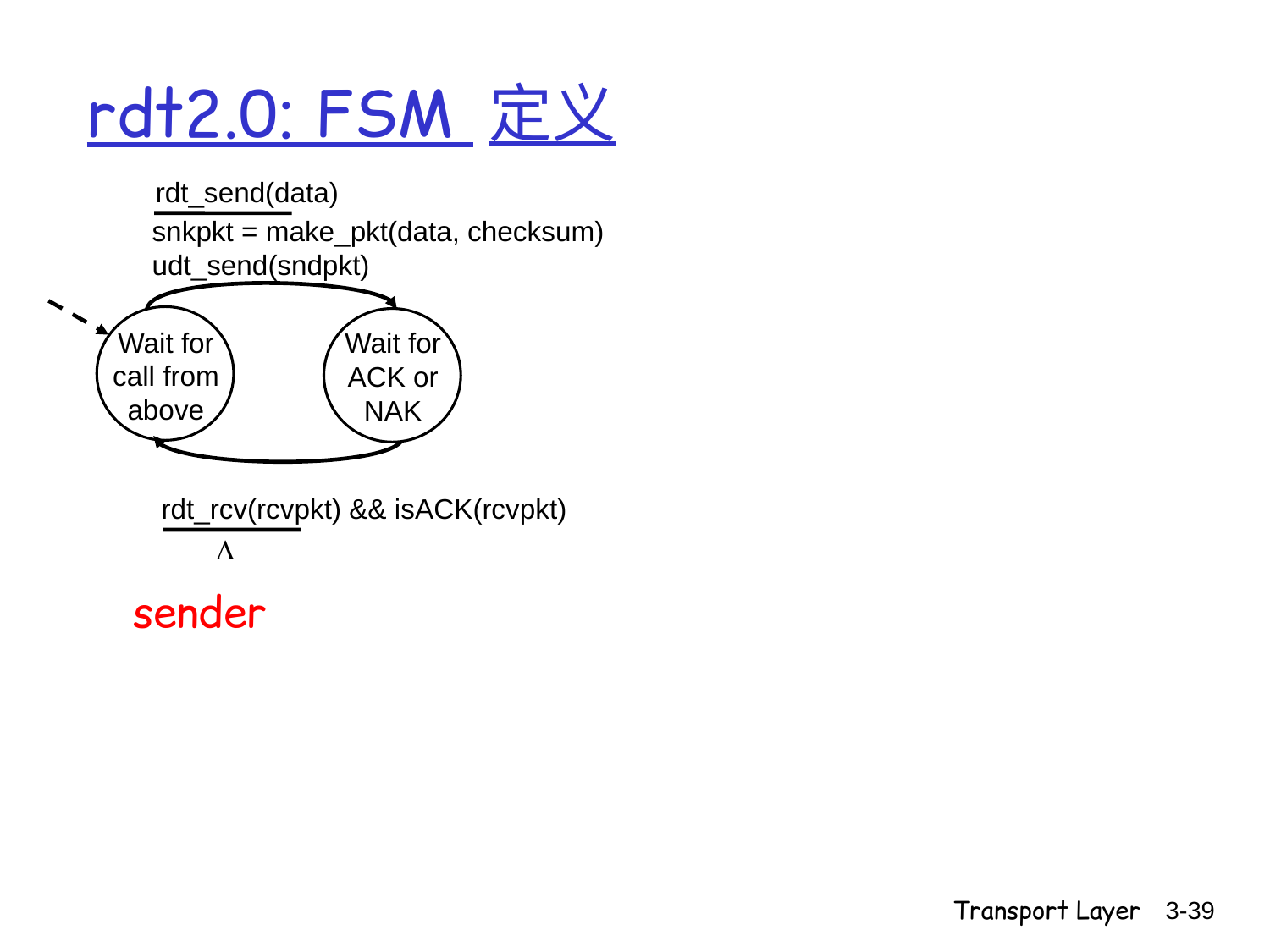

# rdt2.0: FSM 定义
rdt_send(data)
snkpkt = make_pkt(data, checksum)
udt_send(sndpkt)

Wait for call from above

Wait for ACK or NAK

rdt_rcv(rcvpkt) && isACK(rcvpkt)
Λ

sender
Transport Layer
3-39